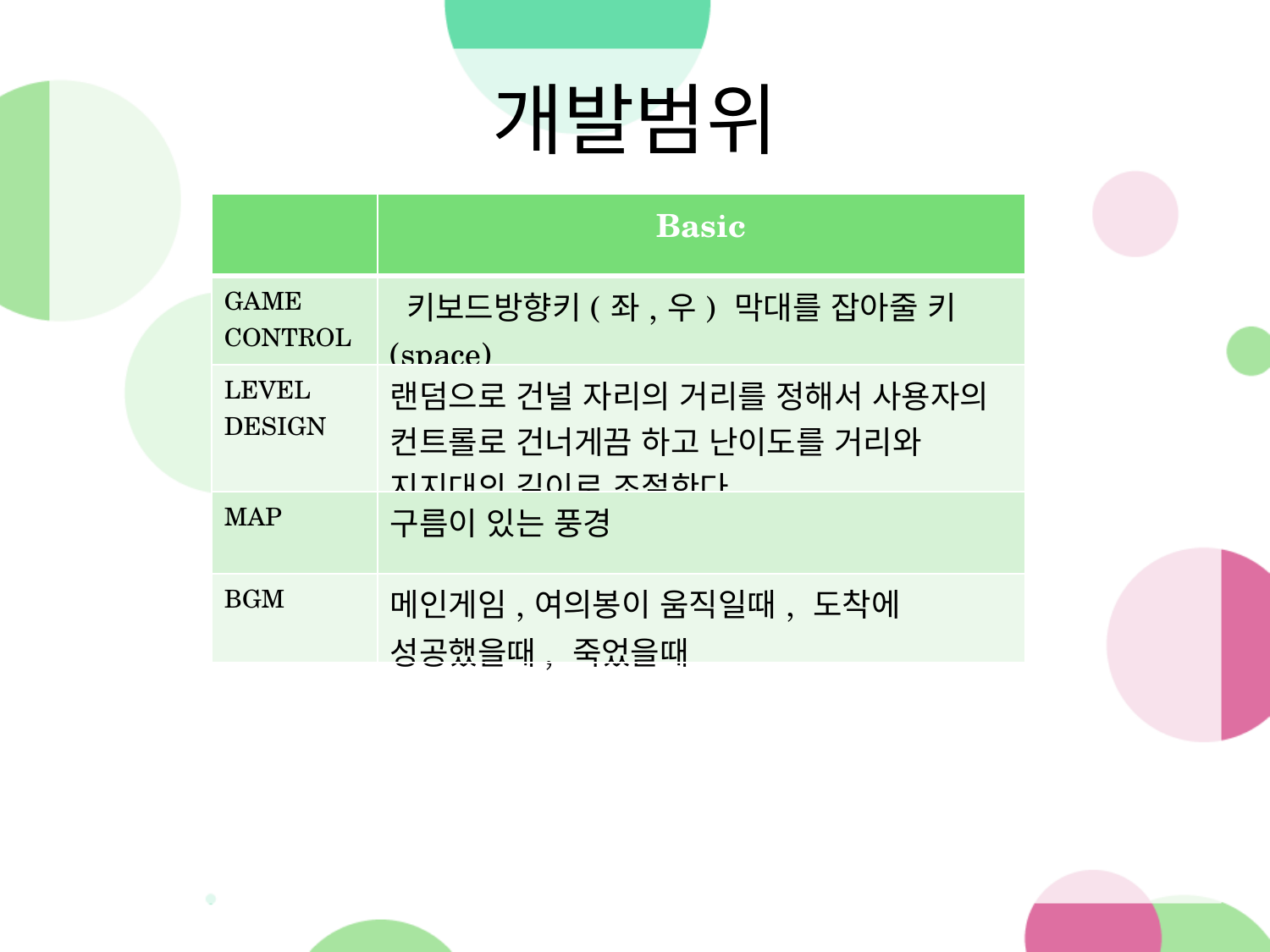

# 개발범위
|  | Basic |
| --- | --- |
| GAME CONTROL | 키보드방향키(좌,우) 막대를 잡아줄 키(space) |
| LEVEL DESIGN | 랜덤으로 건널 자리의 거리를 정해서 사용자의 컨트롤로 건너게끔 하고 난이도를 거리와 지지대의 길이로 조절한다. |
| MAP | 구름이 있는 풍경 |
| BGM | 메인게임,여의봉이 움직일때, 도착에 성공했을때, 죽었을때 |